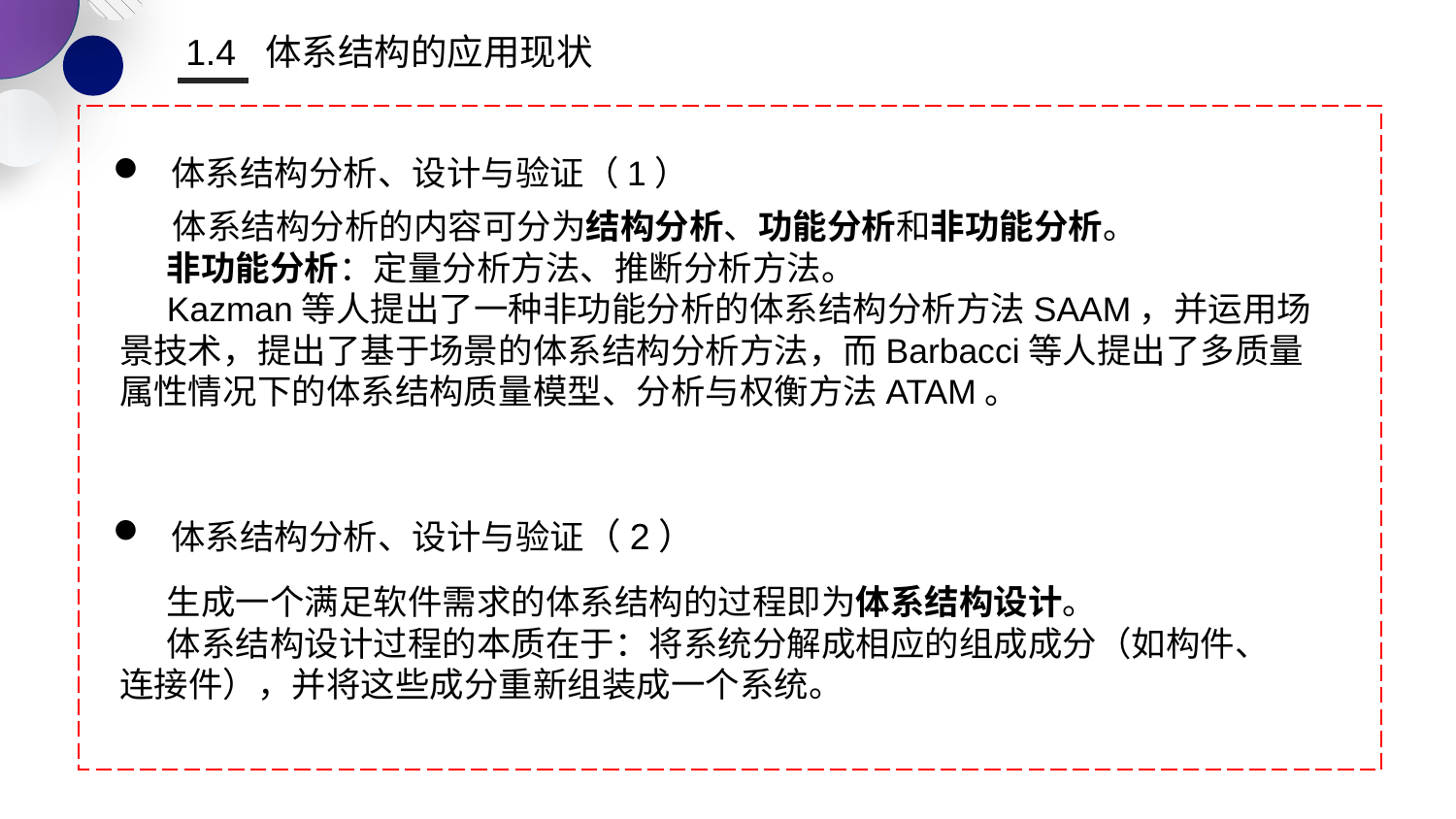

1.4  体系结构的应用现状

  体系结构分析、设计与验证（1）

        体系结构分析的内容可分为结构分析、功能分析和非功能分析。
     非功能分析：定量分析方法、推断分析方法。
     Kazman等人提出了一种非功能分析的体系结构分析方法SAAM，并运用场景技术，提出了基于场景的体系结构分析方法，而Barbacci等人提出了多质量属性情况下的体系结构质量模型、分析与权衡方法ATAM。
  体系结构分析、设计与验证（2）
     生成一个满足软件需求的体系结构的过程即为体系结构设计。
     体系结构设计过程的本质在于：将系统分解成相应的组成成分（如构件、连接件），并将这些成分重新组装成一个系统。